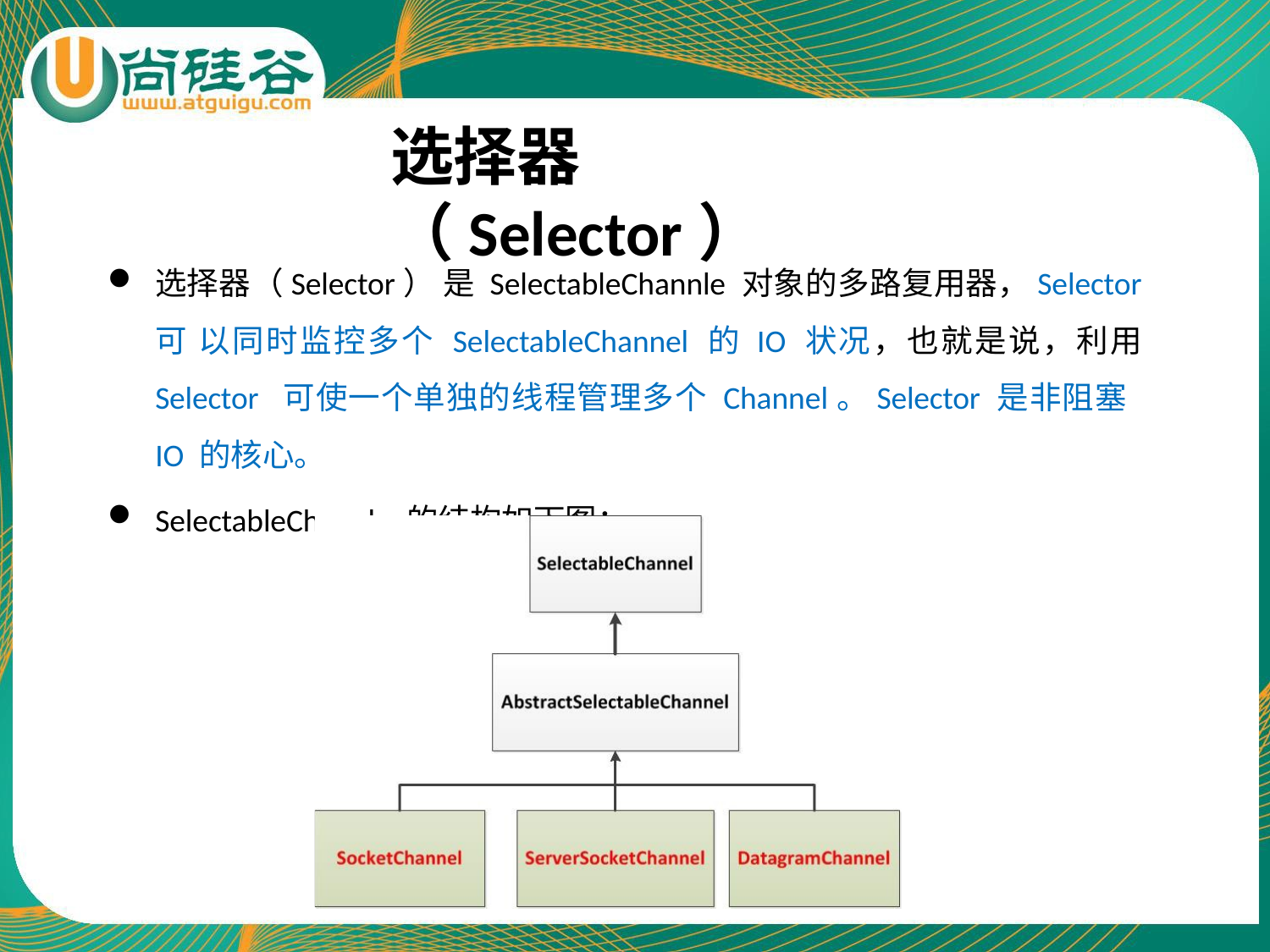

# 选择器（Selector）
选择器（Selector） 是 SelectableChannle 对象的多路复用器，Selector 可 以同时监控多个 SelectableChannel 的IO 状况，也就是说，利用 Selector  可使一个单独的线程管理多个 Channel。Selector 是非阻塞IO 的核心。
SelectableChannle 的结构如下图：